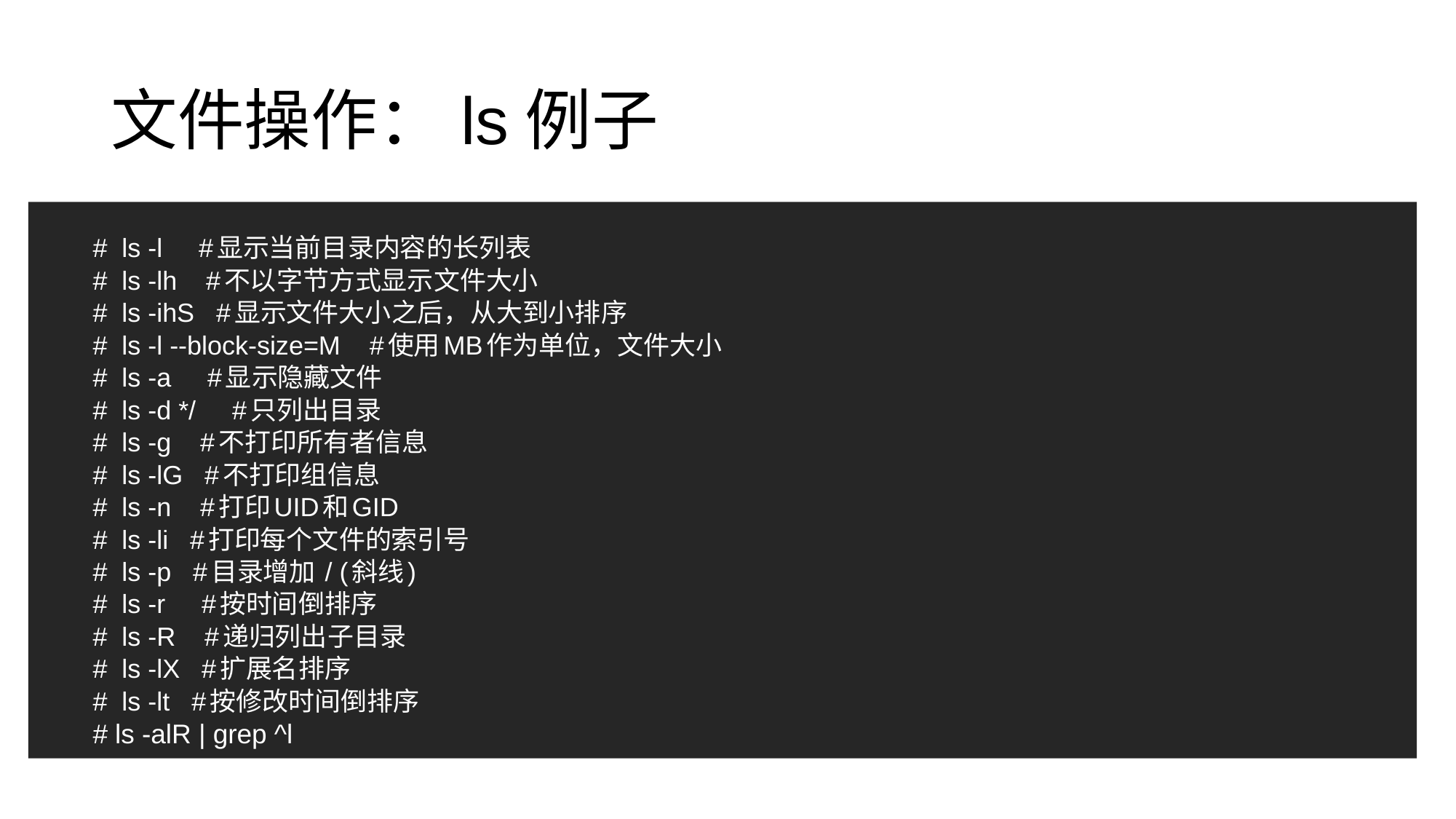

# 文件操作：ls例子

#  ls -l     #显示当前目录内容的长列表
#  ls -lh    #不以字节方式显示文件大小
#  ls -ihS   #显示文件大小之后，从大到小排序
#  ls -l --block-size=M    #使用MB作为单位，文件大小
#  ls -a     #显示隐藏文件
#  ls -d */     #只列出目录
#  ls -g    #不打印所有者信息
#  ls -lG   #不打印组信息
#  ls -n    #打印UID和GID
#  ls -li   #打印每个文件的索引号
#  ls -p   #目录增加 / (斜线)
#  ls -r     #按时间倒排序
#  ls -R    #递归列出子目录
#  ls -lX   #扩展名排序
#  ls -lt   #按修改时间倒排序
# ls -alR | grep ^l